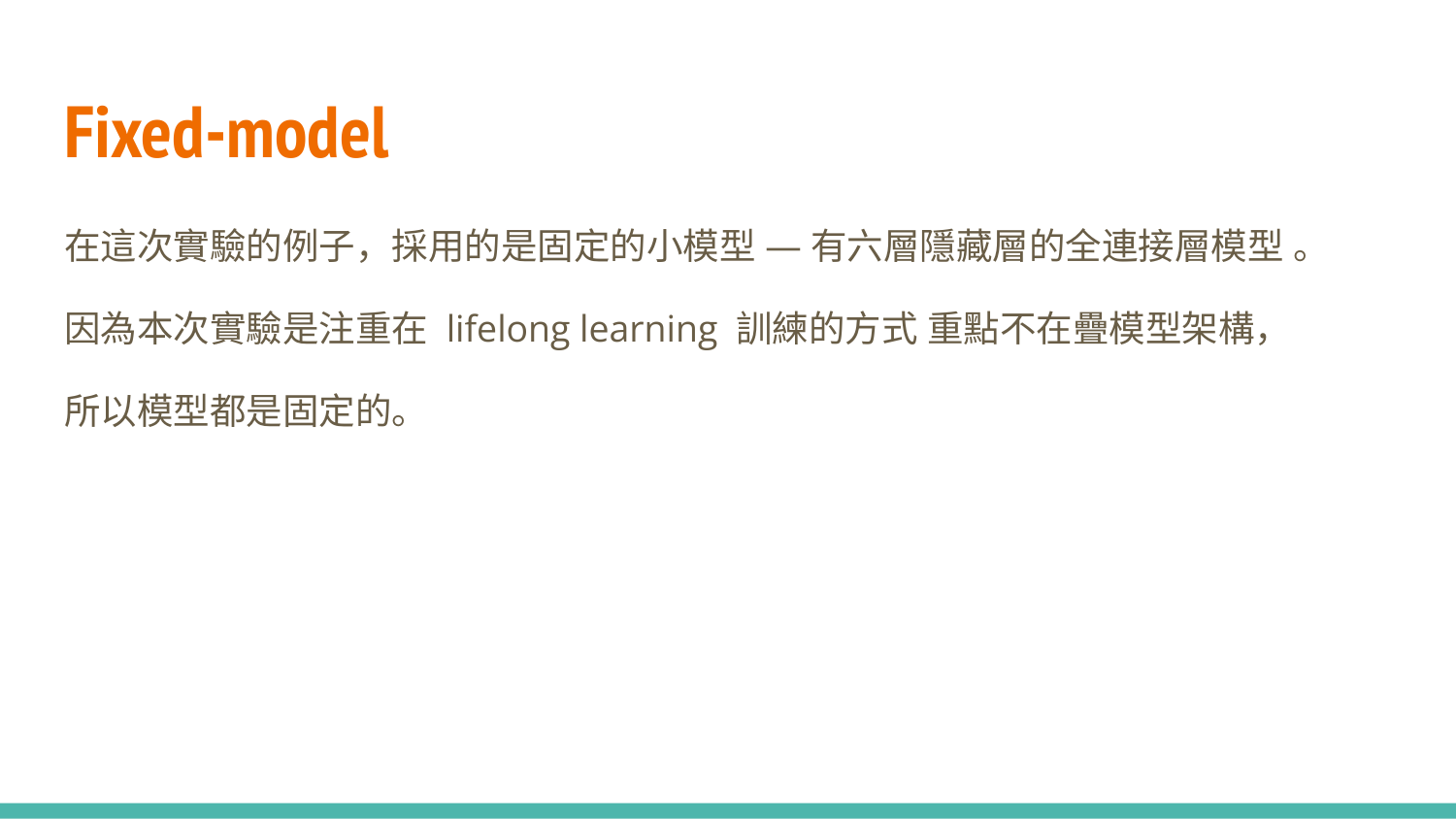

# Fixed-model
在這次實驗的例子，採用的是固定的小模型 ― 有六層隱藏層的全連接層模型 。
因為本次實驗是注重在 lifelong learning 訓練的方式 重點不在疊模型架構，
所以模型都是固定的。